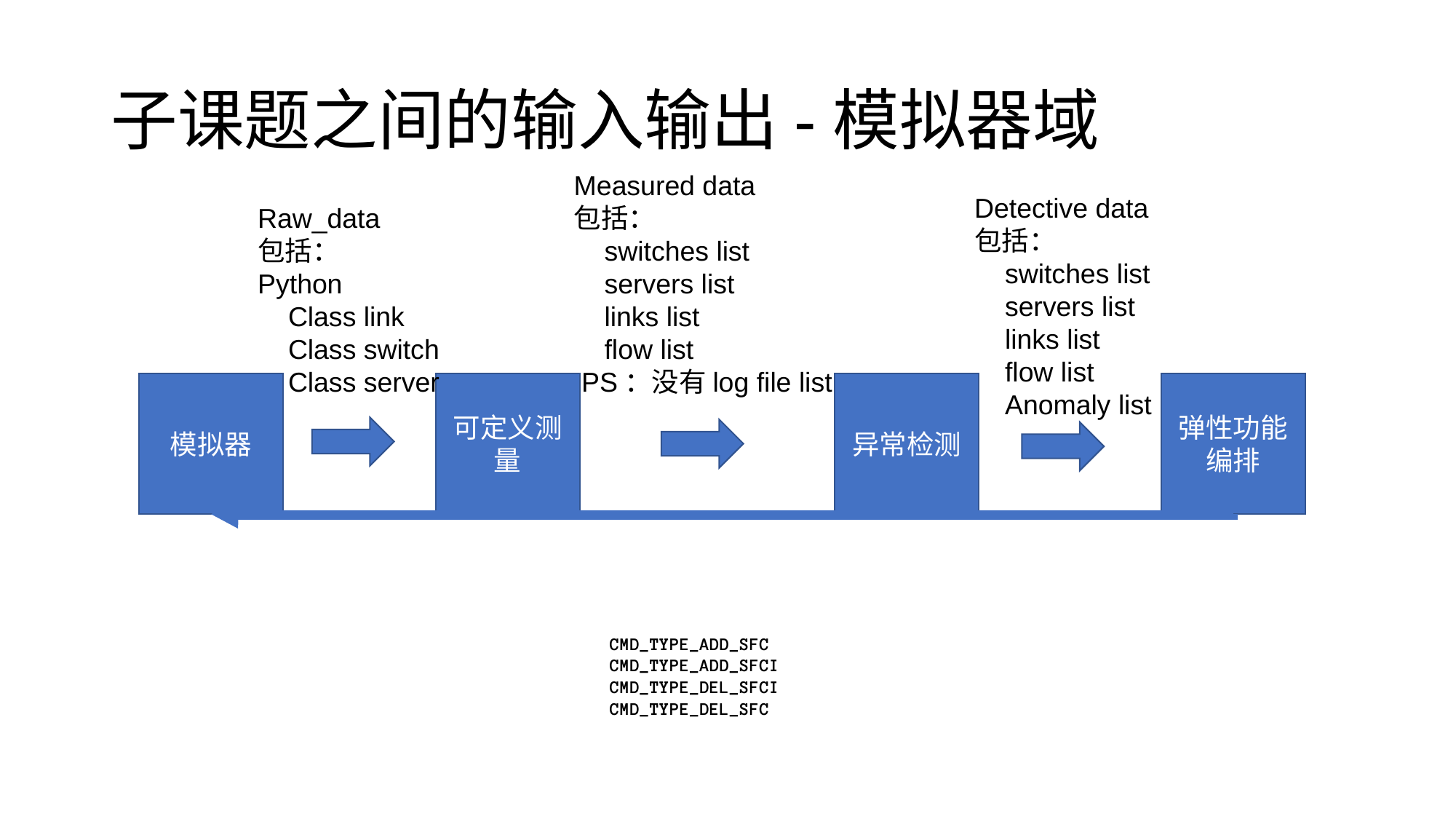

# 子课题之间的输入输出-模拟器域
Measured data
包括：
    switches list
    servers list
    links list
    flow list
 PS：没有log file list
Detective data
包括：
    switches list
    servers list
    links list
    flow list
    Anomaly list
Raw_data
包括：
Python
    Class link
    Class switch
    Class server
模拟器
可定义测量
异常检测
弹性功能编排

CMD_TYPE_ADD_SFC
CMD_TYPE_ADD_SFCI
CMD_TYPE_DEL_SFCI
CMD_TYPE_DEL_SFC